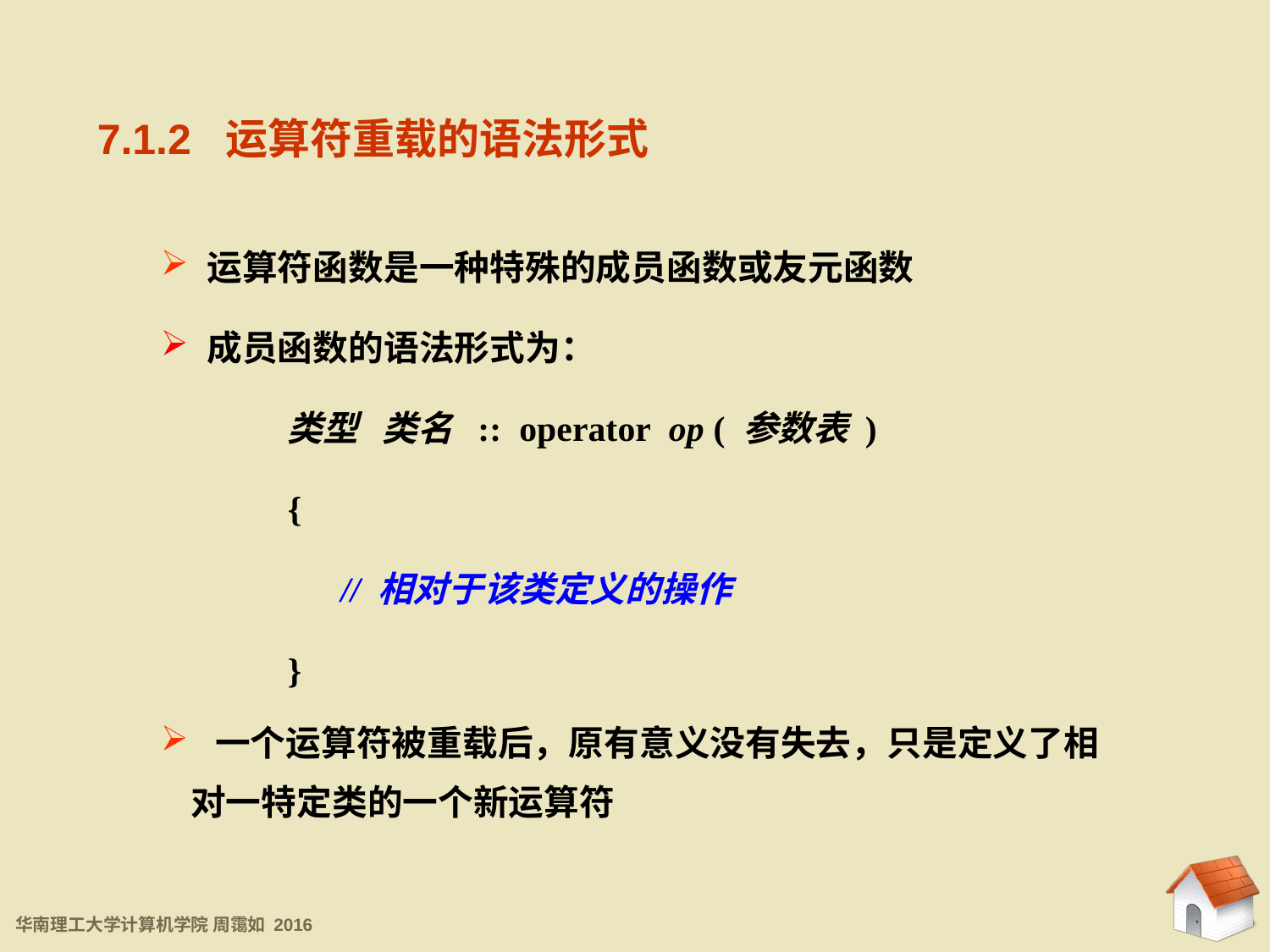

7.1.2  运算符重载的语法形式
 运算符函数是一种特殊的成员函数或友元函数
 成员函数的语法形式为：
	类型   类名  ::  operator  op ( 参数表 )
	{
	      // 相对于该类定义的操作
	}
  一个运算符被重载后，原有意义没有失去，只是定义了相对一特定类的一个新运算符